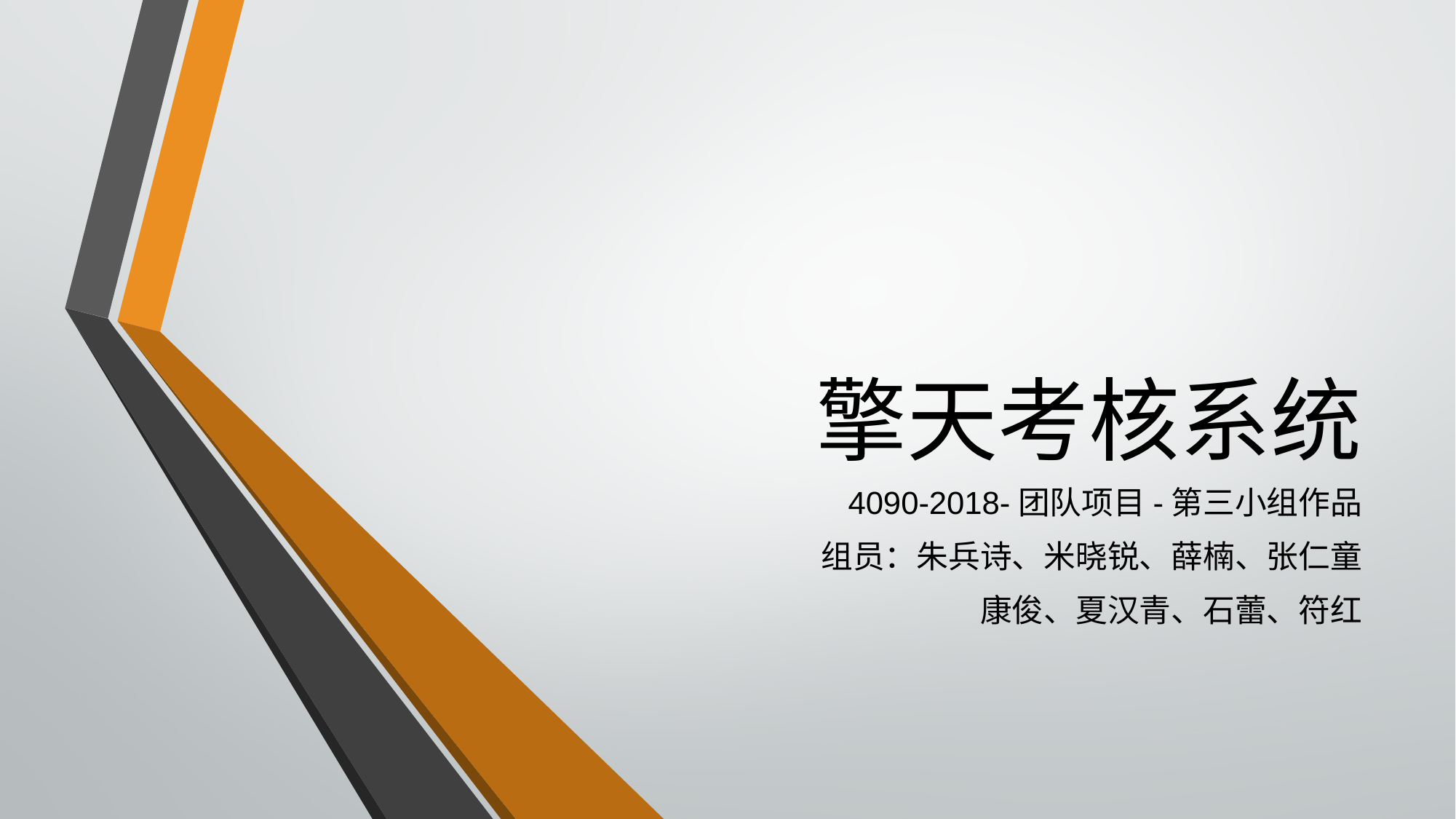

# 擎天考核系统
4090-2018-团队项目-第三小组作品
组员：朱兵诗、米晓锐、薛楠、张仁童
康俊、夏汉青、石蕾、符红